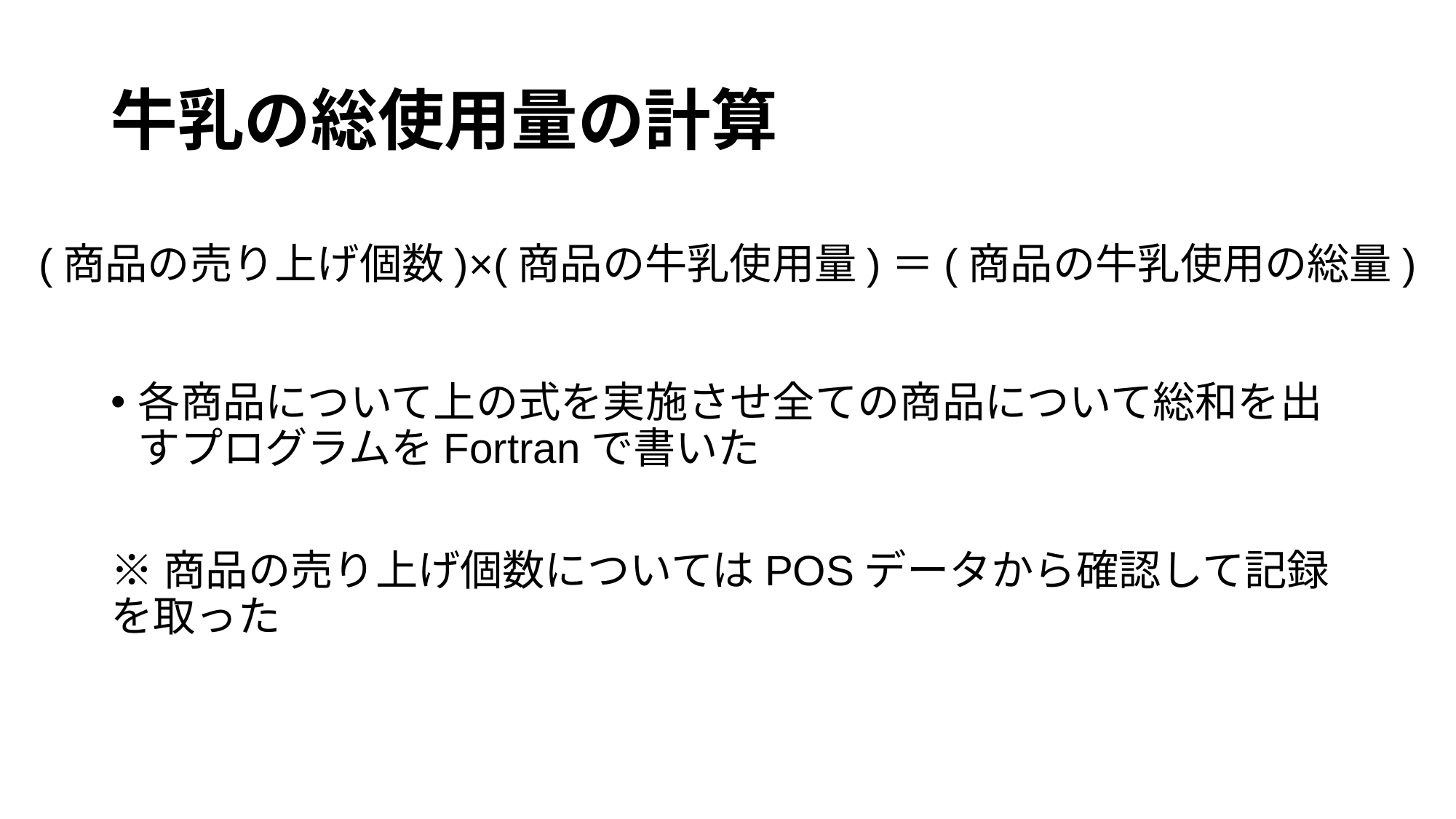

# 牛乳の総使用量の計算
(商品の売り上げ個数)×(商品の牛乳使用量)＝(商品の牛乳使用の総量)
各商品について上の式を実施させ全ての商品について総和を出すプログラムをFortranで書いた

※商品の売り上げ個数についてはPOSデータから確認して記録を取った